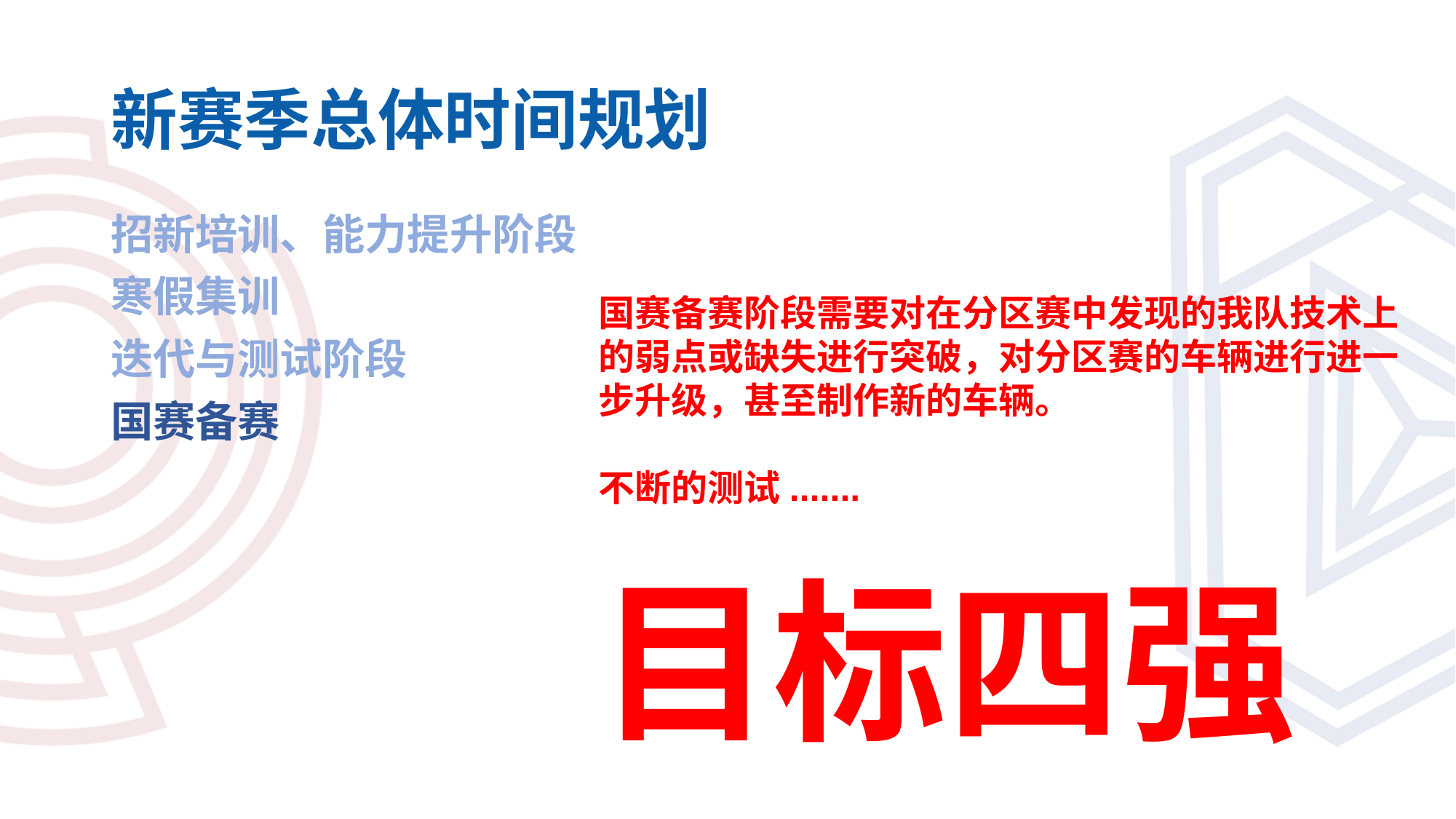

# 新赛季总体时间规划
招新培训、能力提升阶段
寒假集训
国赛备赛阶段需要对在分区赛中发现的我队技术上的弱点或缺失进行突破，对分区赛的车辆进行进一步升级，甚至制作新的车辆。

不断的测试.......

目标四强
迭代与测试阶段
国赛备赛